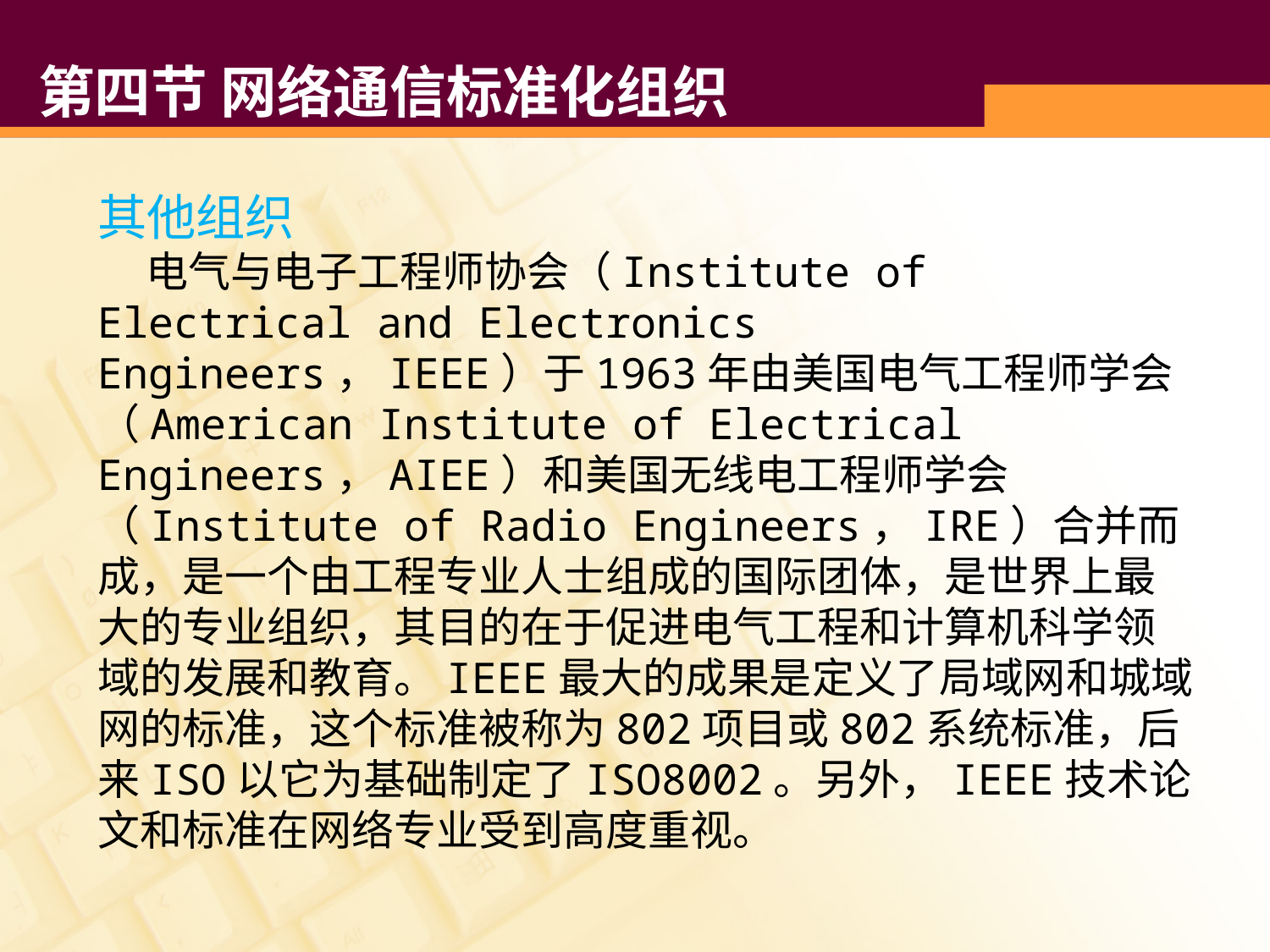

# 第四节 网络通信标准化组织
其他组织
    电气与电子工程师协会（Institute of Electrical and Electronics Engineers，IEEE）于1963年由美国电气工程师学会（American Institute of Electrical Engineers，AIEE）和美国无线电工程师学会（Institute of Radio Engineers，IRE）合并而成，是一个由工程专业人士组成的国际团体，是世界上最大的专业组织，其目的在于促进电气工程和计算机科学领域的发展和教育。IEEE最大的成果是定义了局域网和城域网的标准，这个标准被称为802项目或802系统标准，后来ISO以它为基础制定了ISO8002。另外，IEEE技术论文和标准在网络专业受到高度重视。